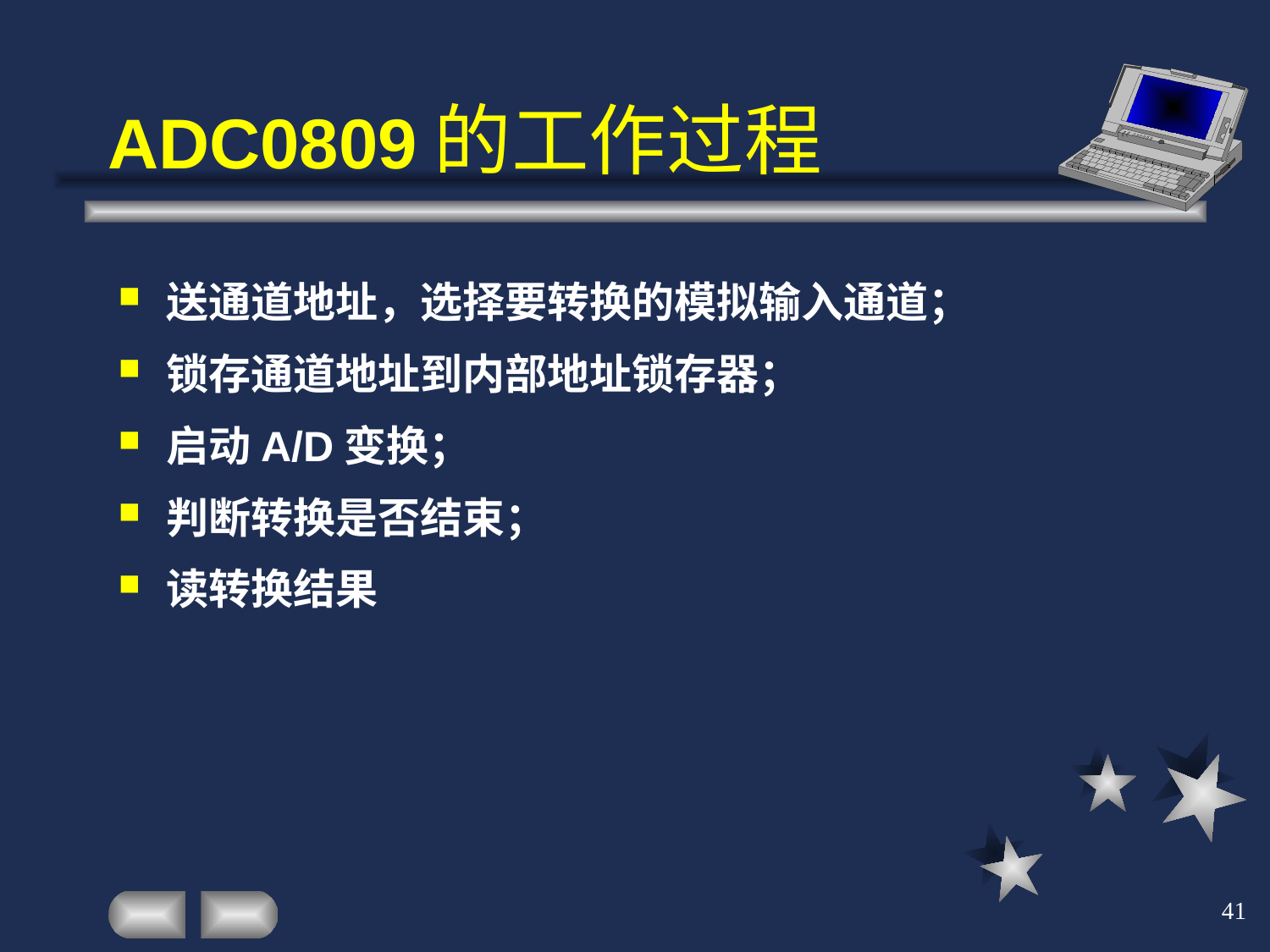

# ADC0809的工作过程
送通道地址，选择要转换的模拟输入通道；
锁存通道地址到内部地址锁存器；
启动A/D变换；
判断转换是否结束；
读转换结果
41